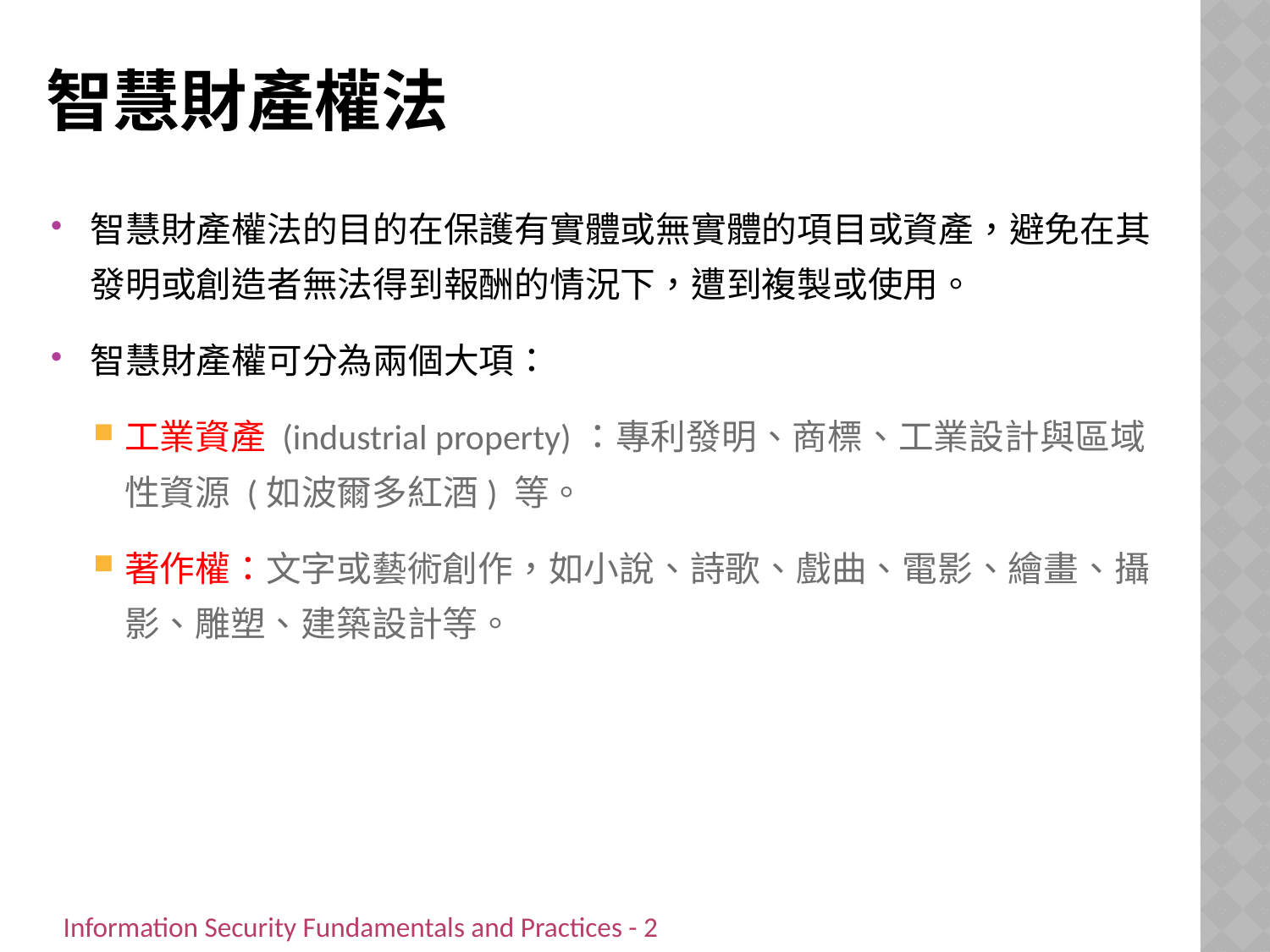

# 智慧財產權法
智慧財產權法的目的在保護有實體或無實體的項目或資產，避免在其發明或創造者無法得到報酬的情況下，遭到複製或使用。
智慧財產權可分為兩個大項：
工業資產 (industrial property)：專利發明、商標、工業設計與區域性資源 (如波爾多紅酒) 等。
著作權：文字或藝術創作，如小說、詩歌、戲曲、電影、繪畫、攝影、雕塑、建築設計等。